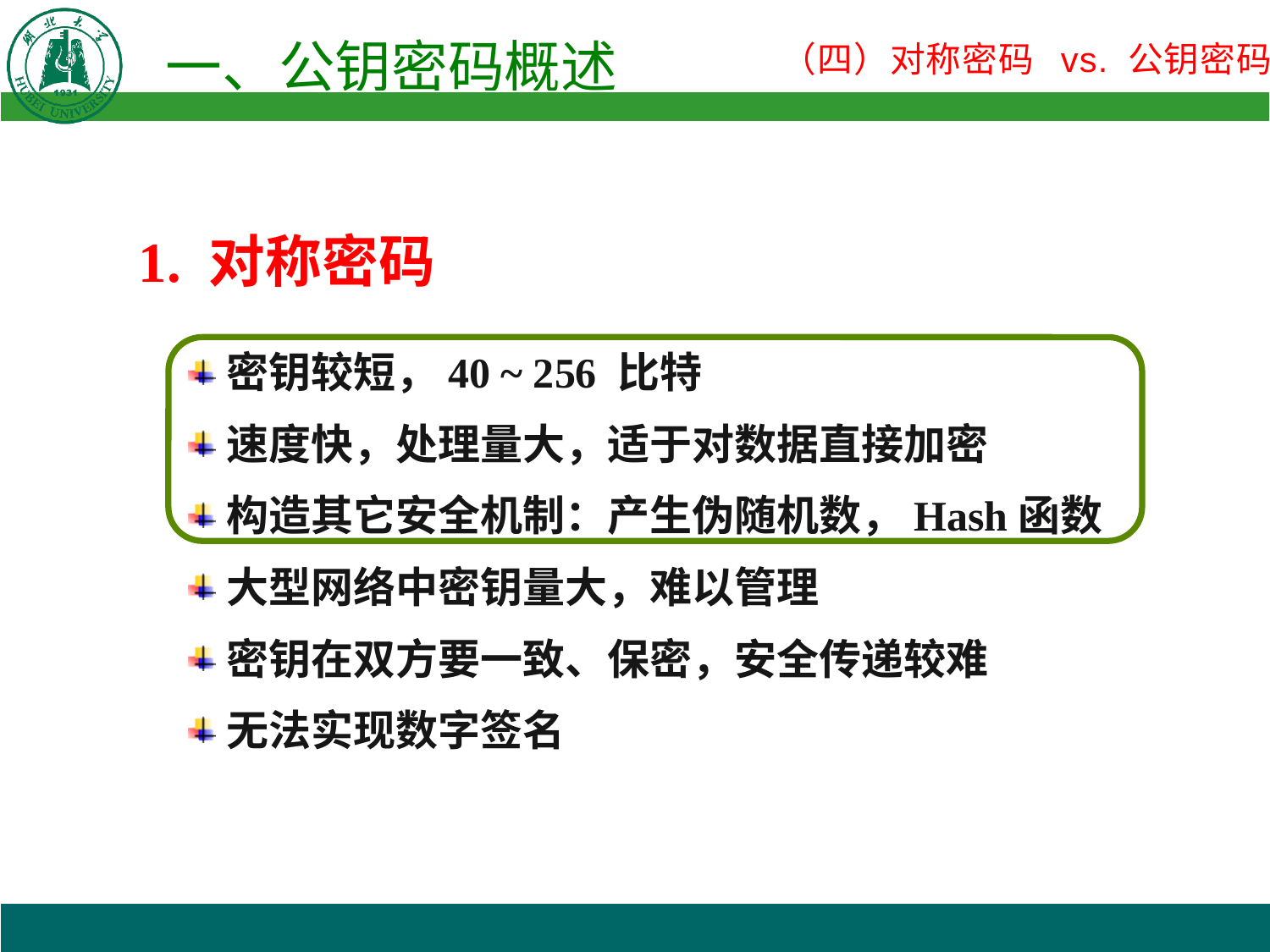

1. 对称密码
密钥较短，40 ~ 256 比特
速度快，处理量大，适于对数据直接加密
构造其它安全机制：产生伪随机数，Hash函数
大型网络中密钥量大，难以管理
密钥在双方要一致、保密，安全传递较难
无法实现数字签名